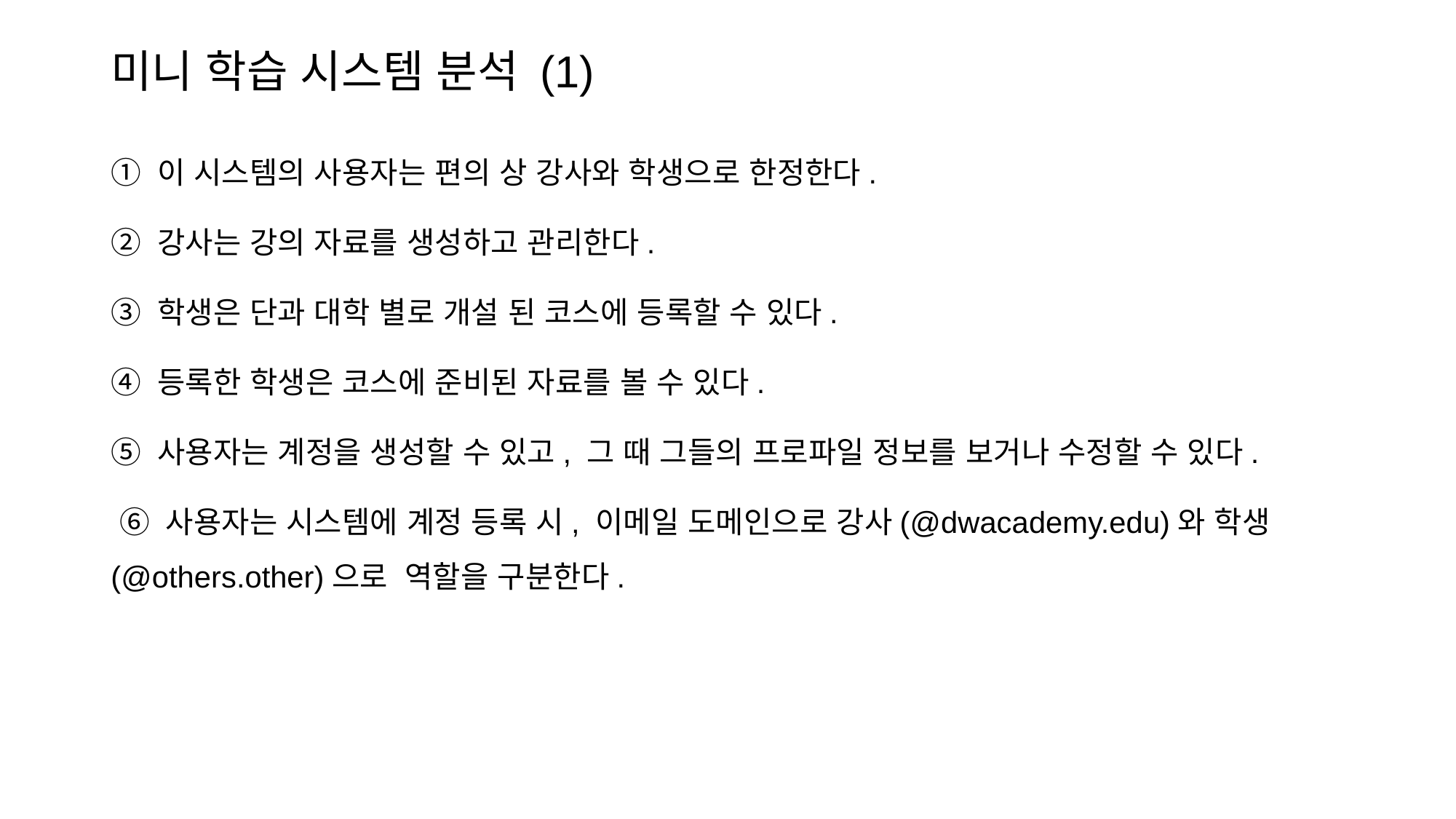

# 미니 학습 시스템 분석 (1)
① 이 시스템의 사용자는 편의 상 강사와 학생으로 한정한다.
② 강사는 강의 자료를 생성하고 관리한다.
③ 학생은 단과 대학 별로 개설 된 코스에 등록할 수 있다.
④ 등록한 학생은 코스에 준비된 자료를 볼 수 있다.
⑤ 사용자는 계정을 생성할 수 있고, 그 때 그들의 프로파일 정보를 보거나 수정할 수 있다.
 ⑥ 사용자는 시스템에 계정 등록 시, 이메일 도메인으로 강사(@dwacademy.edu)와 학생(@others.other)으로  역할을 구분한다.